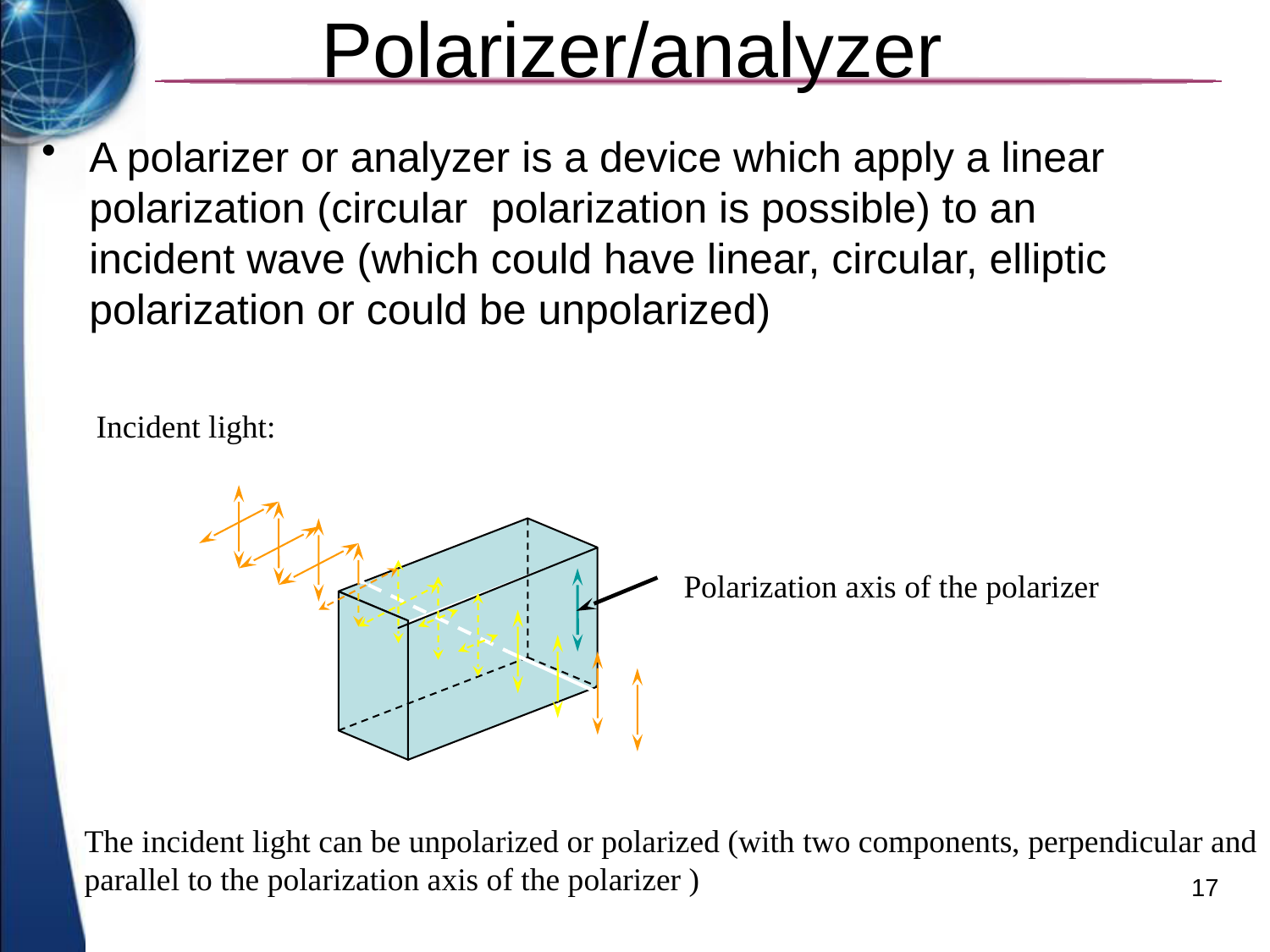

# Polarizer/analyzer
A polarizer or analyzer is a device which apply a linear polarization (circular  polarization is possible) to an incident wave (which could have linear, circular, elliptic polarization or could be unpolarized)

Incident light:
偏振片

线
光
振
Polarization axis of the polarizer
The incident light can be unpolarized or polarized (with two components, perpendicular and parallel to the polarization axis of the polarizer )
17